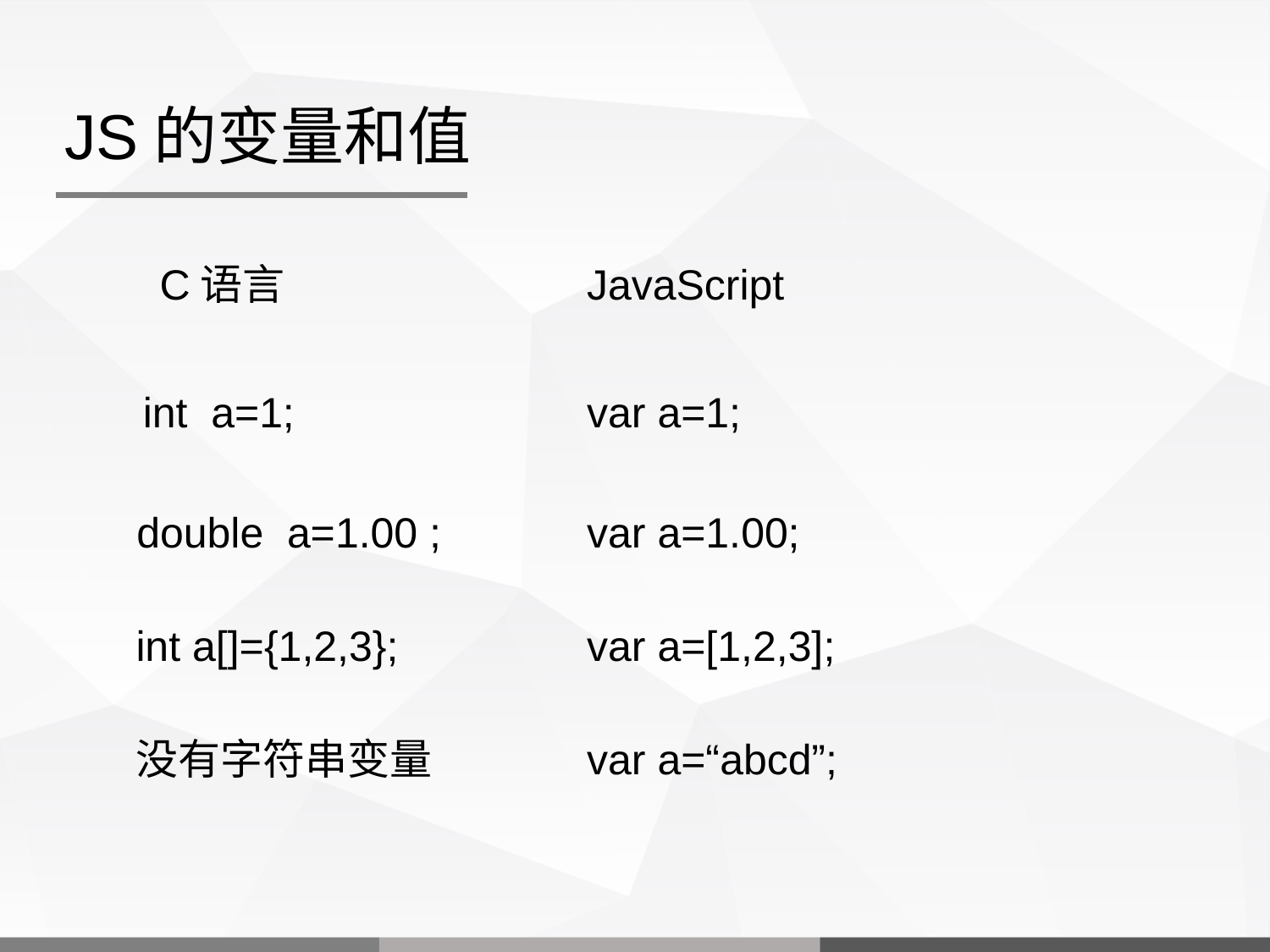

JS的变量和值
C语言
JavaScript
var a=1;
int  a=1;
var a=1.00;
double  a=1.00 ;
var a=[1,2,3];
int a[]={1,2,3};
没有字符串变量
var a=“abcd”;